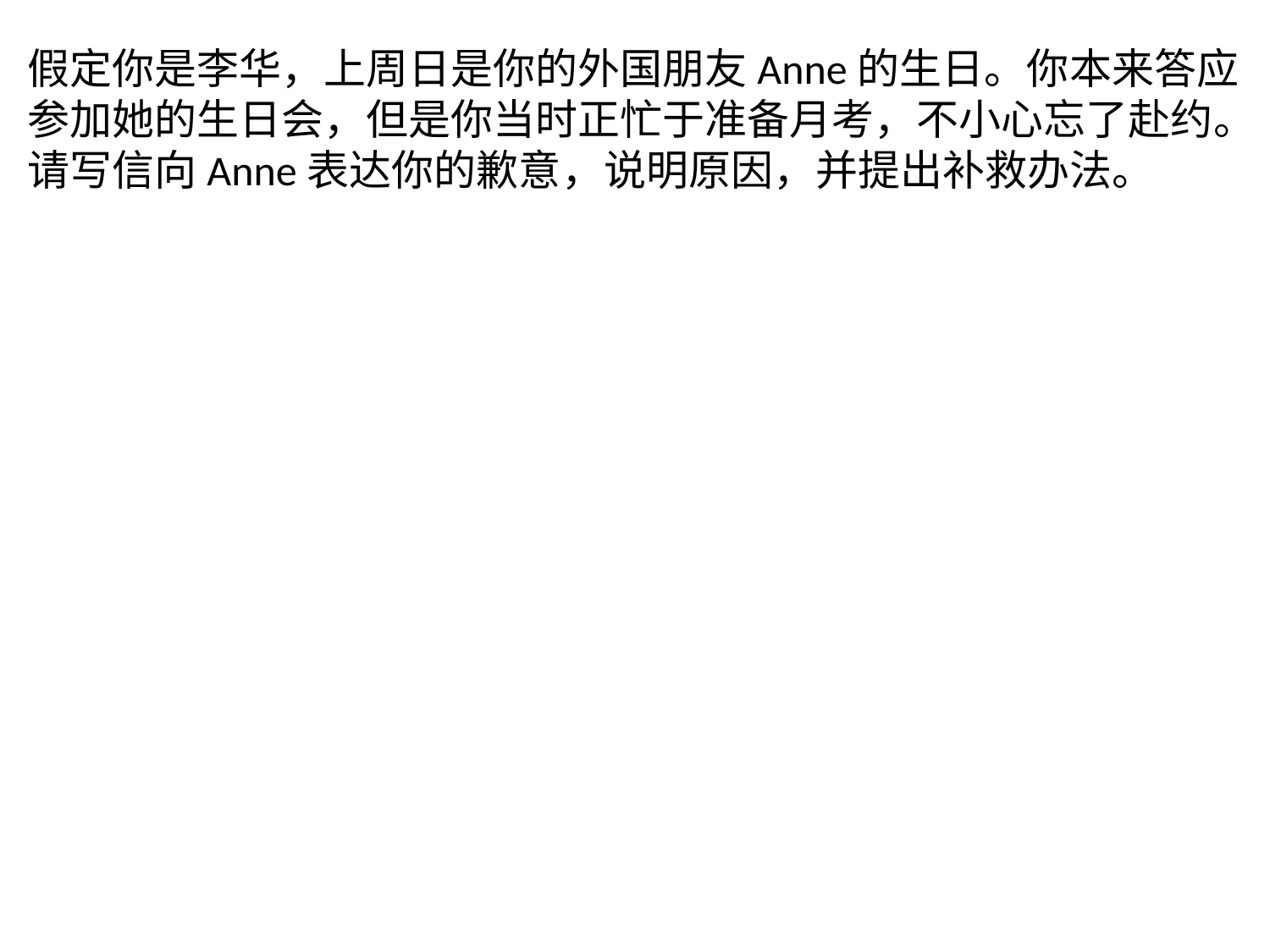

假定你是李华，上周日是你的外国朋友Anne的生日。你本来答应参加她的生日会，但是你当时正忙于准备月考，不小心忘了赴约。请写信向Anne表达你的歉意，说明原因，并提出补救办法。